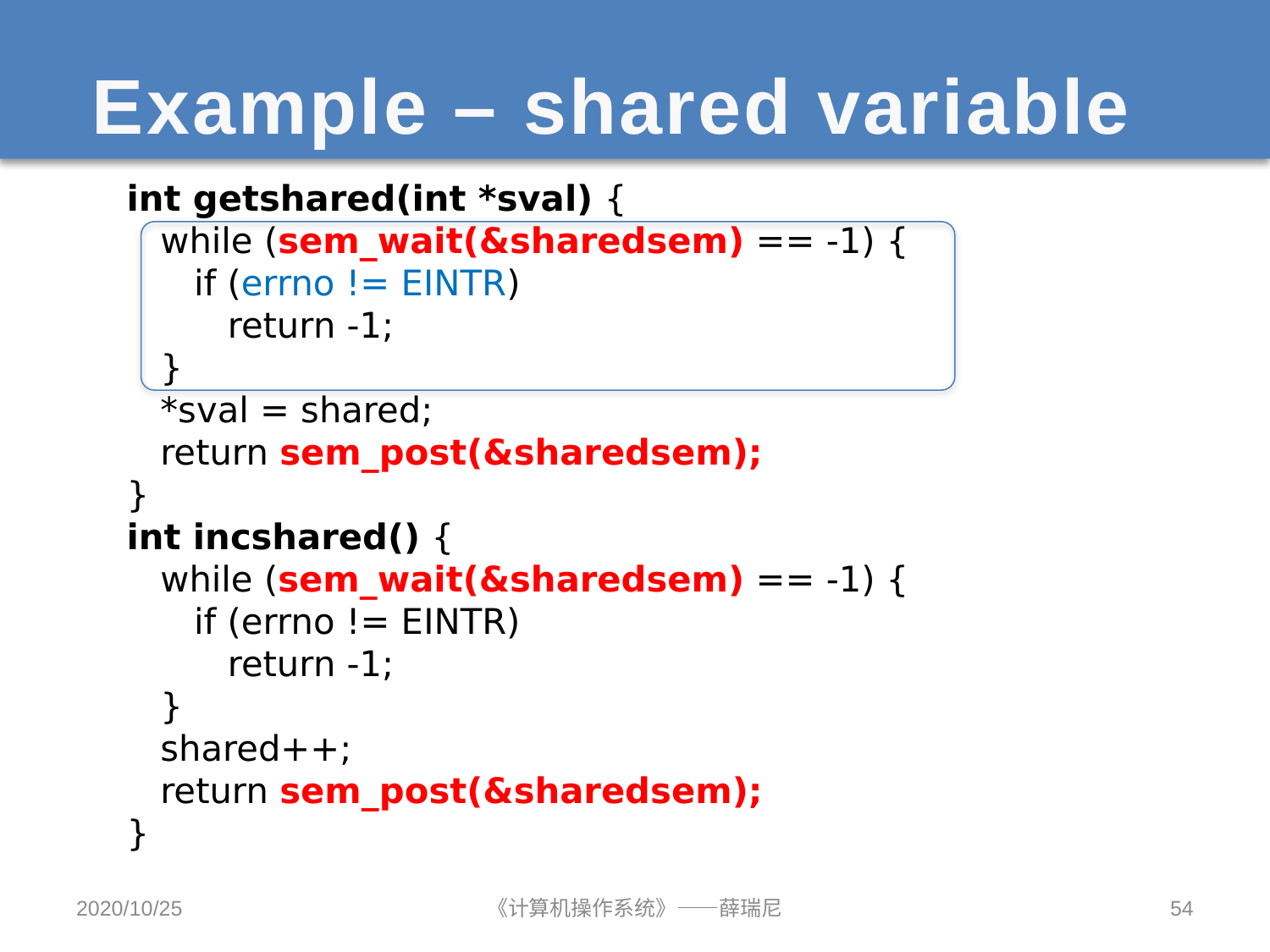

# Example – shared variable
int getshared(int *sval) {
   while (sem_wait(&sharedsem) == -1) {
      if (errno != EINTR)
         return -1;
   }
   *sval = shared;
   return sem_post(&sharedsem);
}
int incshared() {
   while (sem_wait(&sharedsem) == -1) {
      if (errno != EINTR)
         return -1;
   }
   shared++;
   return sem_post(&sharedsem);
}

2020/10/25
《计算机操作系统》——薛瑞尼
54